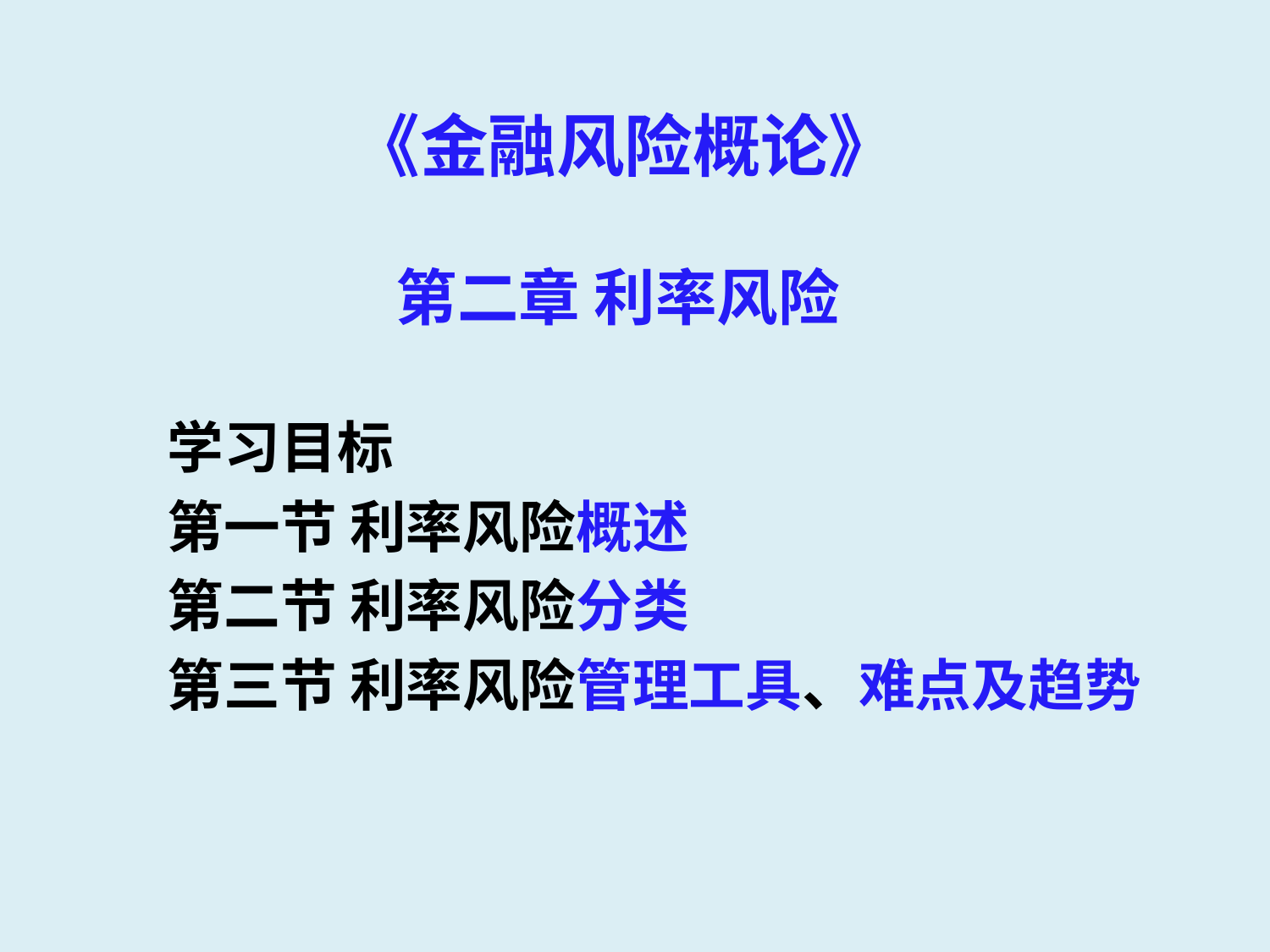

# 《金融风险概论》 第二章 利率风险
学习目标
第一节 利率风险概述
第二节 利率风险分类
第三节 利率风险管理工具、难点及趋势